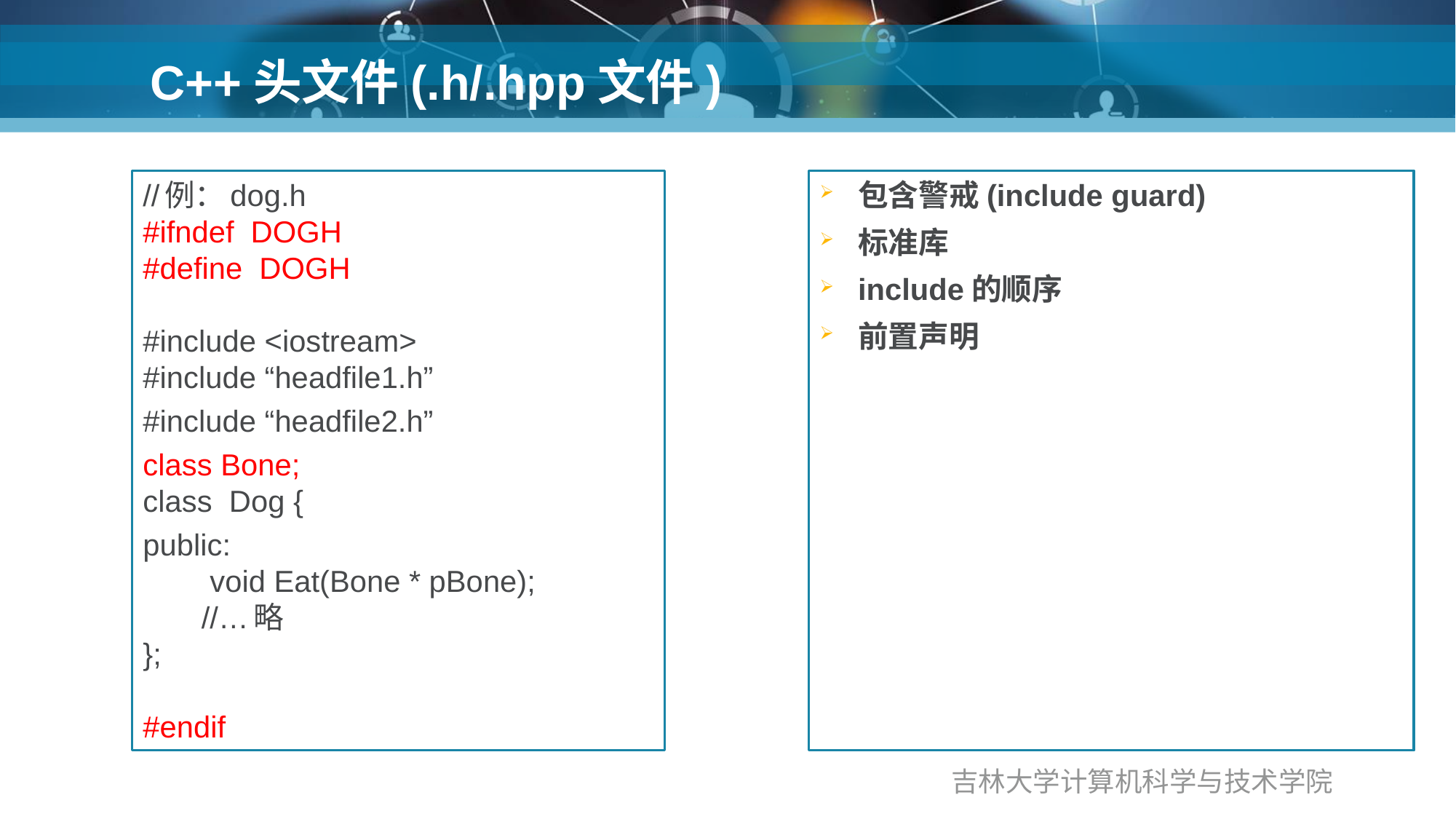

# C++头文件(.h/.hpp文件)
//例：dog.h
#ifndef  DOGH
#define  DOGH
#include <iostream>
#include “headfile1.h”
#include “headfile2.h”
class Bone;
class  Dog {
public:
        void Eat(Bone * pBone);
       //…略
};
#endif
包含警戒(include guard)
标准库
include的顺序
前置声明
吉林大学计算机科学与技术学院